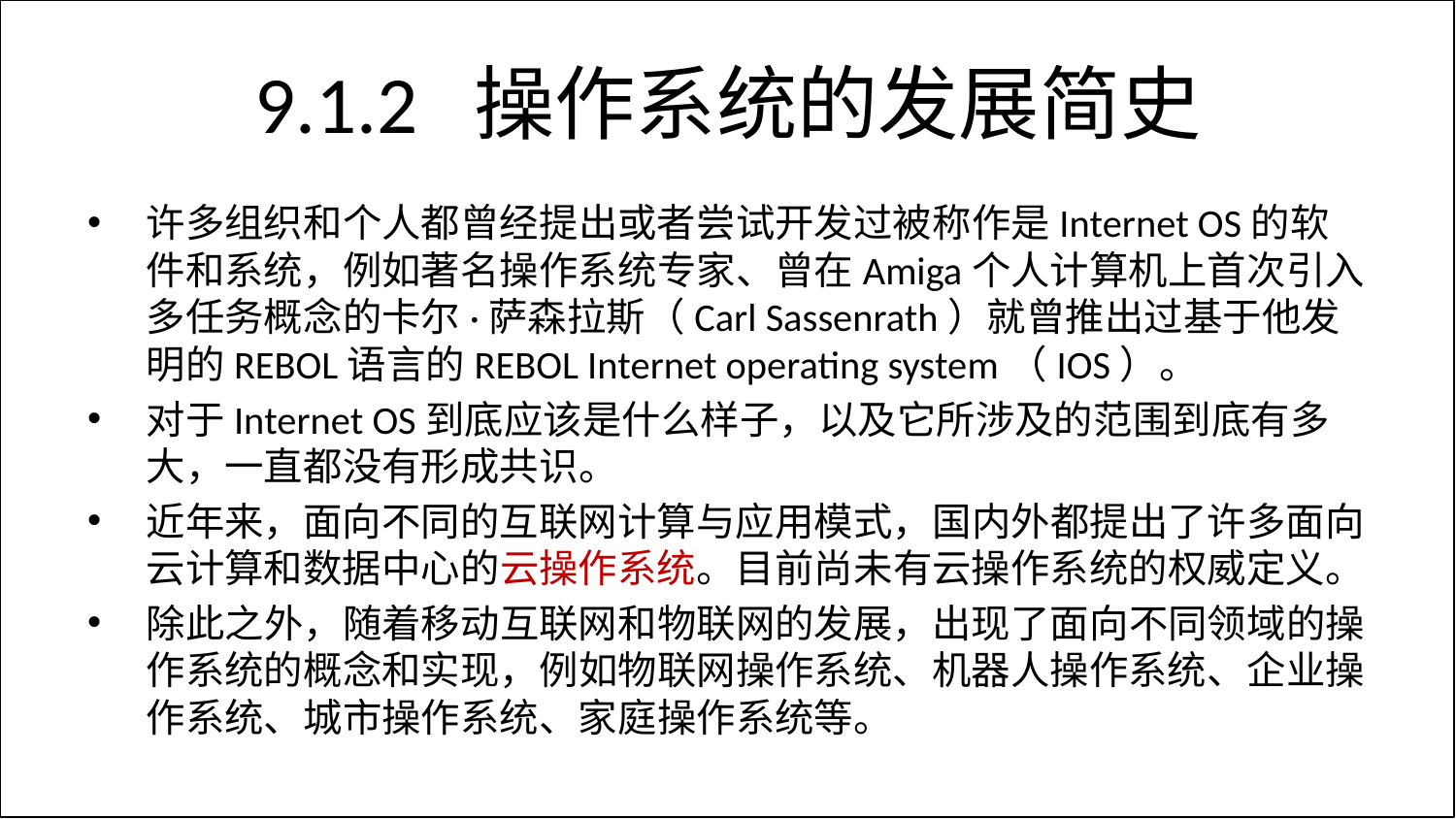

# 9.1.2  操作系统的发展简史
许多组织和个人都曾经提出或者尝试开发过被称作是Internet OS的软件和系统，例如著名操作系统专家、曾在Amiga个人计算机上首次引入多任务概念的卡尔·萨森拉斯（Carl Sassenrath）就曾推出过基于他发明的REBOL语言的REBOL Internet operating system（IOS）。
对于Internet OS到底应该是什么样子，以及它所涉及的范围到底有多大，一直都没有形成共识。
近年来，面向不同的互联网计算与应用模式，国内外都提出了许多面向云计算和数据中心的云操作系统。目前尚未有云操作系统的权威定义。
除此之外，随着移动互联网和物联网的发展，出现了面向不同领域的操作系统的概念和实现，例如物联网操作系统、机器人操作系统、企业操作系统、城市操作系统、家庭操作系统等。